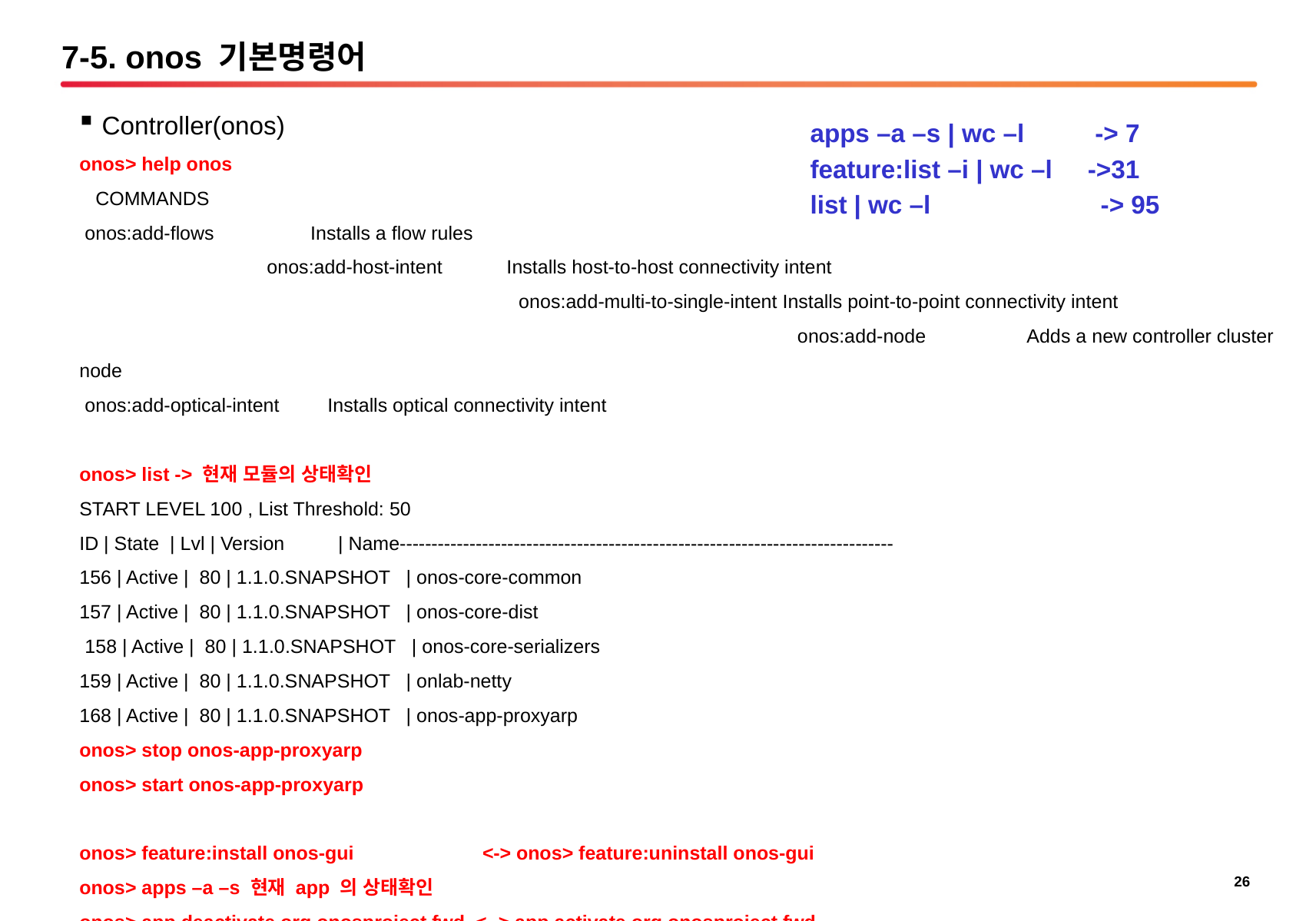

# 7-5. onos 기본명령어
Controller(onos)
onos> help onos
   COMMANDS
 onos:add-flows                  Installs a flow rules                                                                                                                                                                                           onos:add-host-intent            Installs host-to-host connectivity intent                                                                                                                                                                       onos:add-multi-to-single-intent Installs point-to-point connectivity intent                                                                                                                                                                     onos:add-node                   Adds a new controller cluster node
 onos:add-optical-intent         Installs optical connectivity intent

onos> list -> 현재 모듈의 상태확인
START LEVEL 100 , List Threshold: 50
ID | State  | Lvl | Version          | Name------------------------------------------------------------------------------
156 | Active |  80 | 1.1.0.SNAPSHOT   | onos-core-common
157 | Active |  80 | 1.1.0.SNAPSHOT   | onos-core-dist
 158 | Active |  80 | 1.1.0.SNAPSHOT   | onos-core-serializers
159 | Active |  80 | 1.1.0.SNAPSHOT   | onlab-netty
168 | Active |  80 | 1.1.0.SNAPSHOT   | onos-app-proxyarp
onos> stop onos-app-proxyarp
onos> start onos-app-proxyarp

onos> feature:install onos-gui                        <-> onos> feature:uninstall onos-gui
onos> apps –a –s 현재 app 의 상태확인
onos> app deactivate org.onosproject.fwd  < -> app activate org.onosproject.fwd
apps –a –s | wc –l          -> 7
feature:list –i | wc –l     ->31
list | wc –l                        -> 95